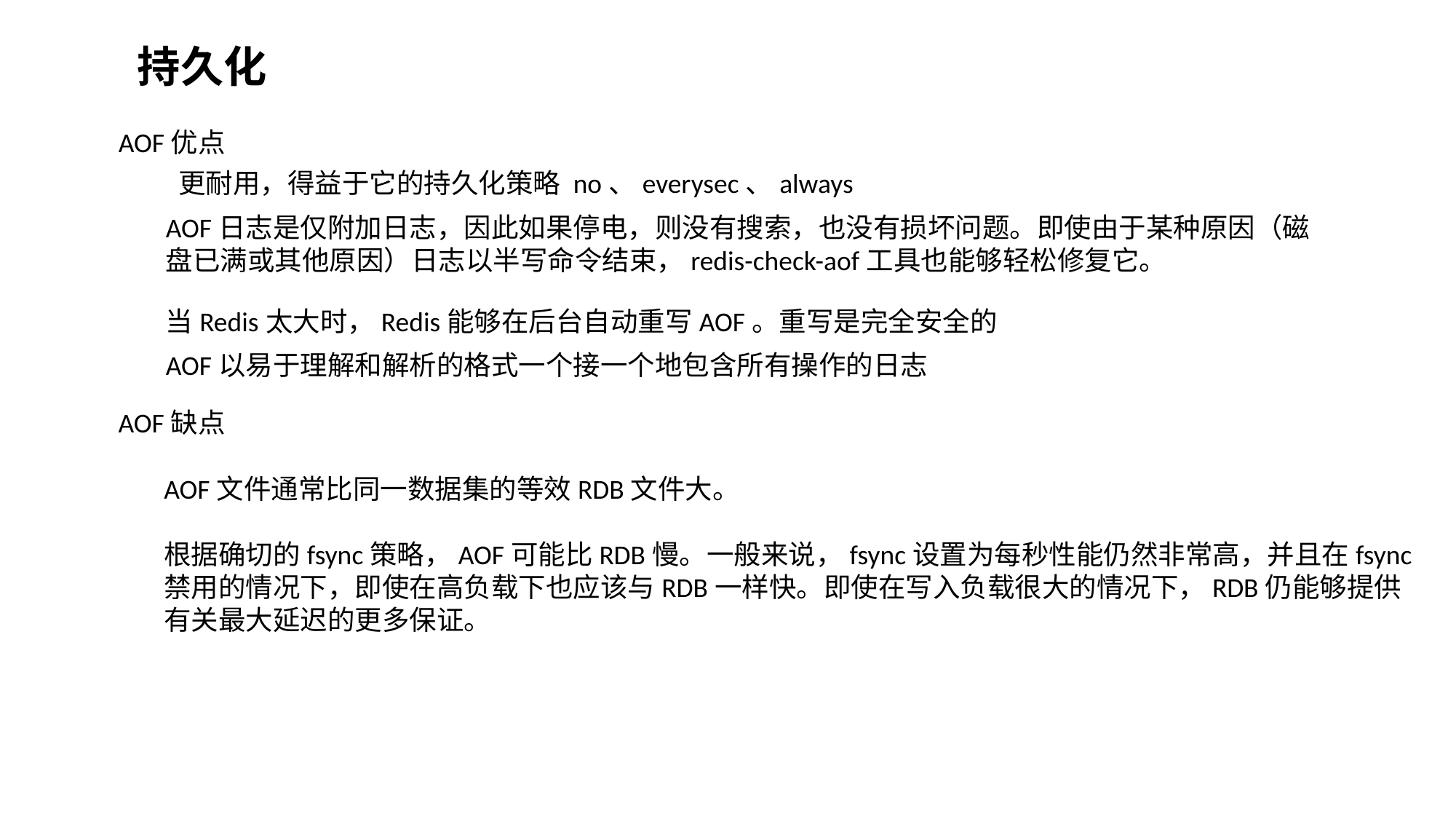

持久化
AOF优点
 更耐用，得益于它的持久化策略 no、everysec、always
AOF日志是仅附加日志，因此如果停电，则没有搜索，也没有损坏问题。即使由于某种原因（磁盘已满或其他原因）日志以半写命令结束，redis-check-aof工具也能够轻松修复它。
当Redis太大时，Redis能够在后台自动重写AOF。重写是完全安全的
AOF以易于理解和解析的格式一个接一个地包含所有操作的日志
AOF缺点
AOF文件通常比同一数据集的等效RDB文件大。

根据确切的fsync策略，AOF可能比RDB慢。一般来说，fsync设置为每秒性能仍然非常高，并且在fsync禁用的情况下，即使在高负载下也应该与RDB一样快。即使在写入负载很大的情况下，RDB仍能够提供有关最大延迟的更多保证。

20